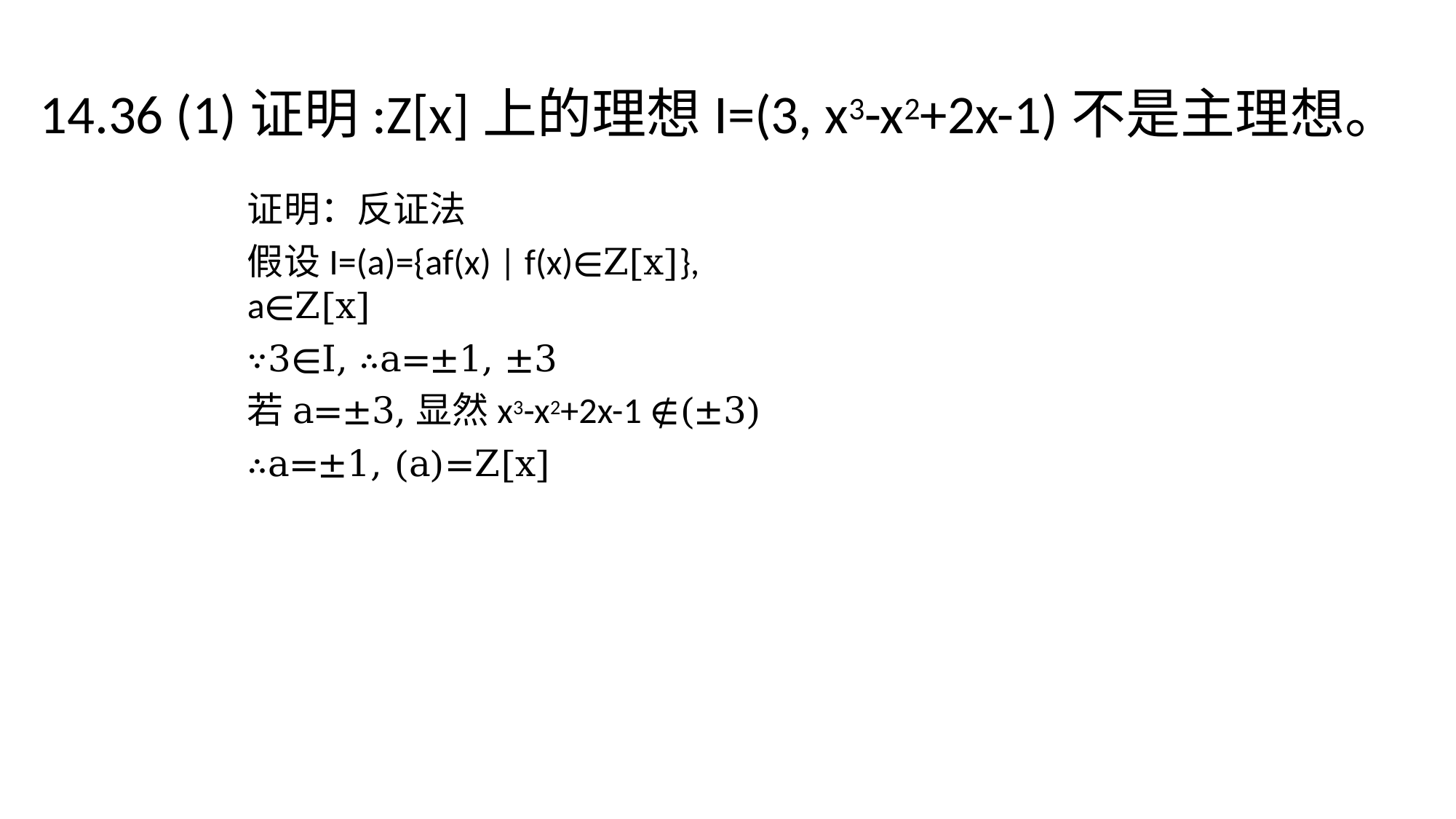

# 14.36 (1)证明:Z[x]上的理想I=(3, x3-x2+2x-1)不是主理想。
证明：反证法
假设I=(a)={af(x) | f(x)∊Z[x]}, a∊Z[x]
∵3∊I, ∴a=±1, ±3
若a=±3,显然x3-x2+2x-1 ∉(±3)
∴a=±1, (a)=Z[x]